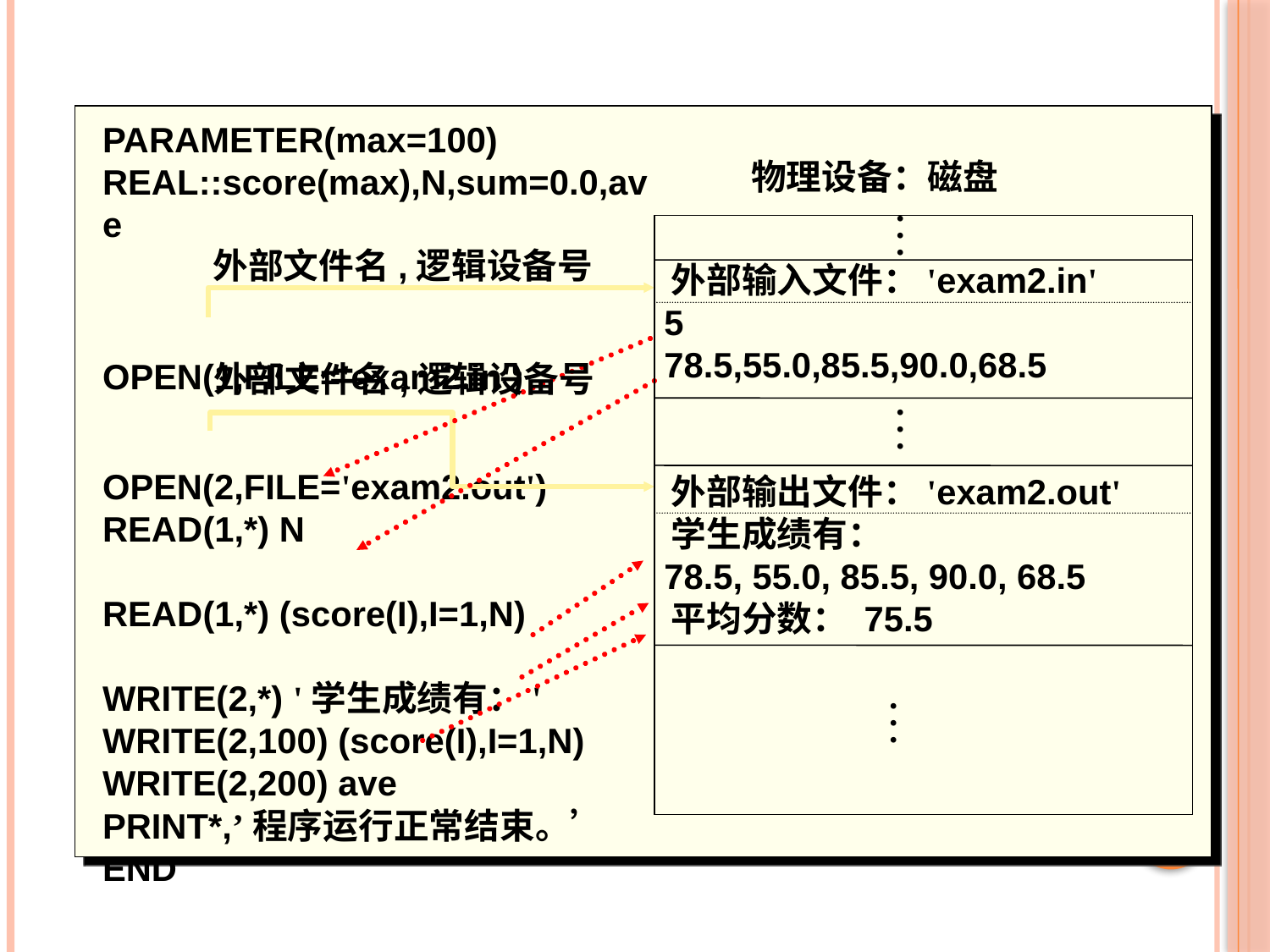

PARAMETER(max=100)
REAL::score(max),N,sum=0.0,ave

OPEN(1,FILE='exam2.in')

OPEN(2,FILE='exam2.out')
READ(1,*) N

READ(1,*) (score(I),I=1,N)

WRITE(2,*) '学生成绩有：'
WRITE(2,100) (score(I),I=1,N)
WRITE(2,200) ave
PRINT*,’程序运行正常结束。’
END
外部文件名,逻辑设备号

外部文件名,逻辑设备号

物理设备：磁盘
·
·
·

 外部输入文件：'exam2.in'
 5
 78.5,55.0,85.5,90.0,68.5

 外部输出文件：'exam2.out'
 学生成绩有：
 78.5, 55.0, 85.5, 90.0, 68.5
 平均分数： 75.5

·
·
·

·
·
·